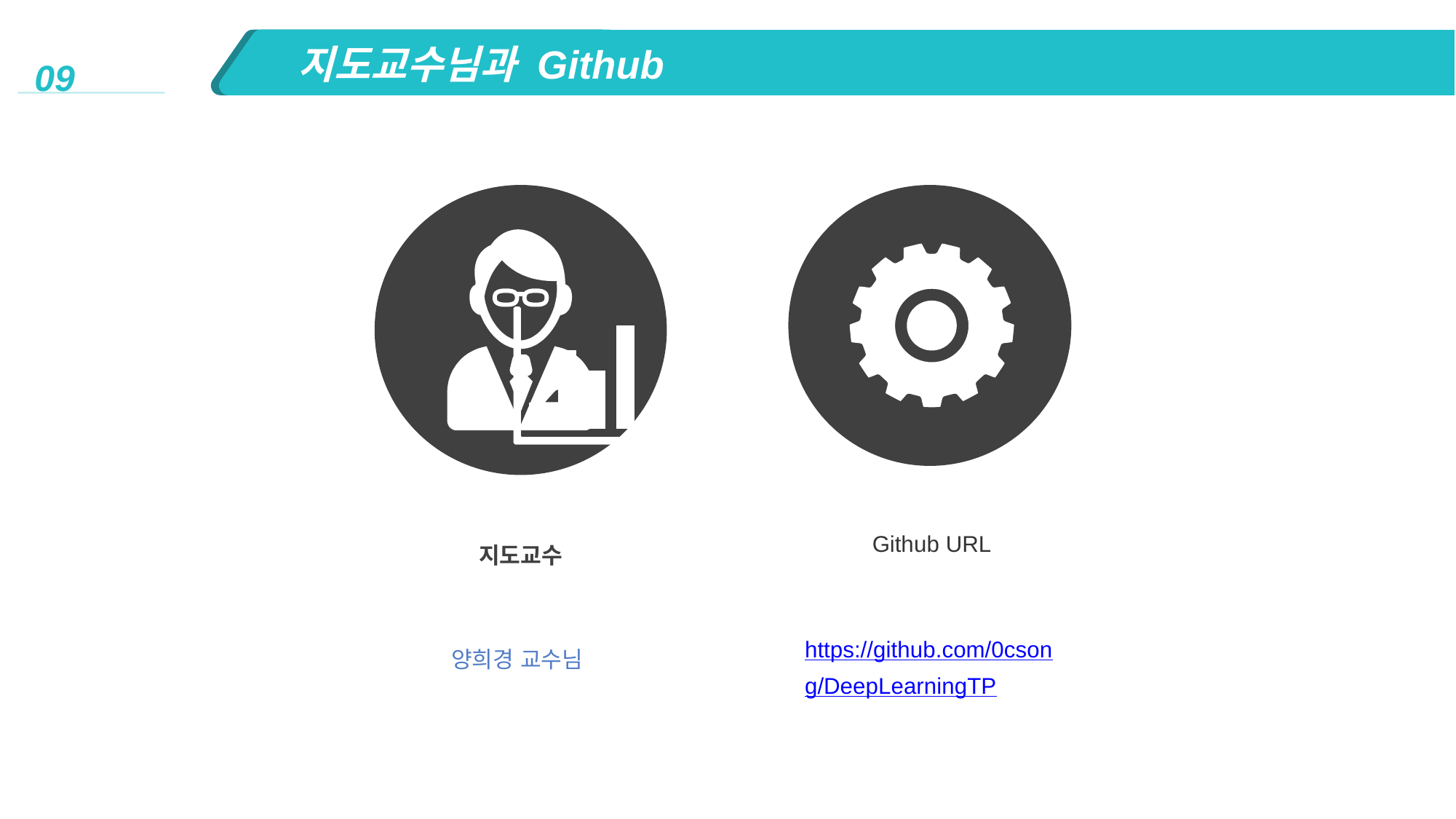

지도교수님과 Github

09

지도교수
  양희경 교수님

Github URL
https://github.com/0csong/DeepLearningTP